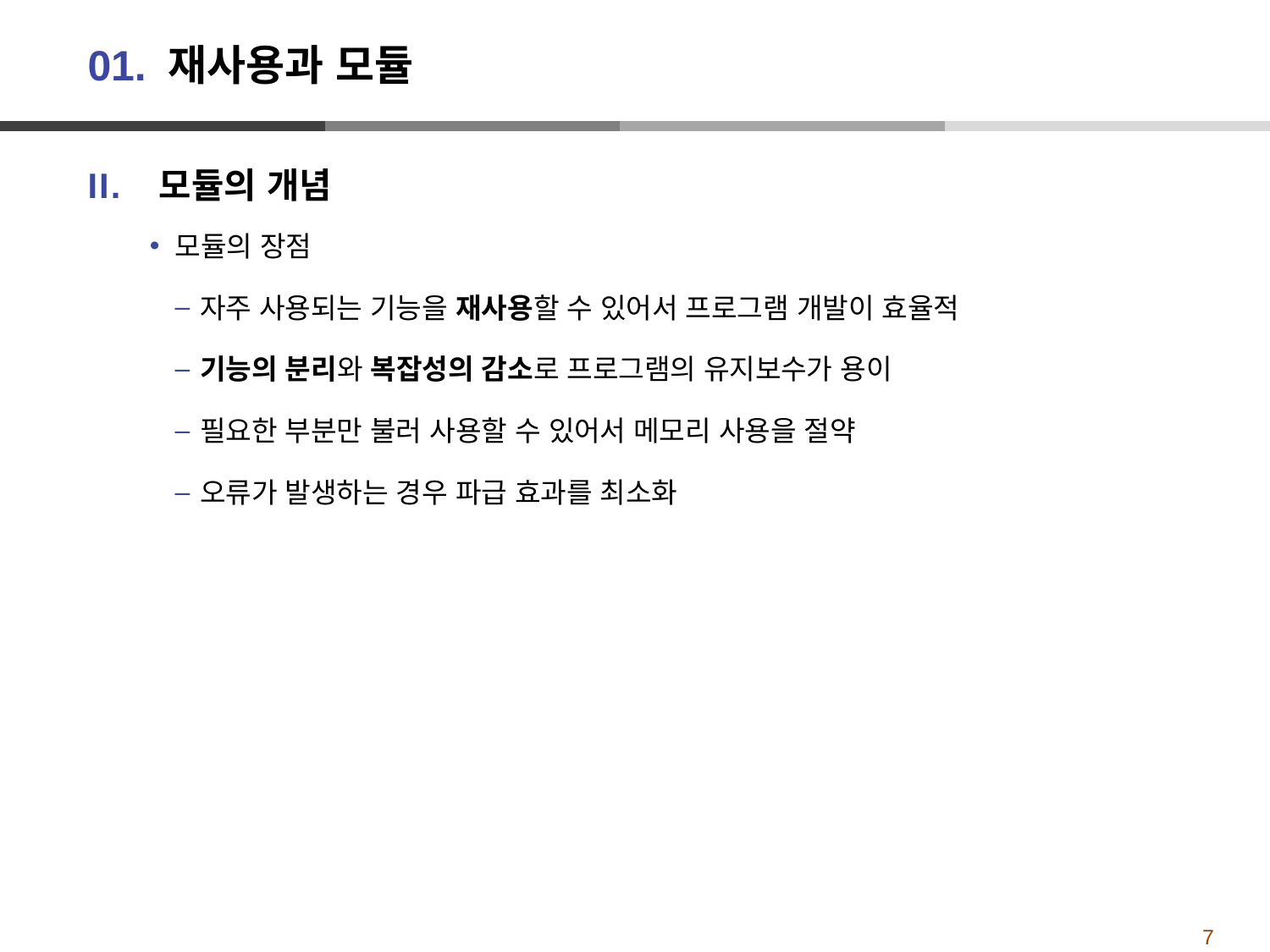

# 01. 재사용과 모듈
모듈의 개념
모듈의 장점
자주 사용되는 기능을 재사용할 수 있어서 프로그램 개발이 효율적
기능의 분리와 복잡성의 감소로 프로그램의 유지보수가 용이
필요한 부분만 불러 사용할 수 있어서 메모리 사용을 절약
오류가 발생하는 경우 파급 효과를 최소화